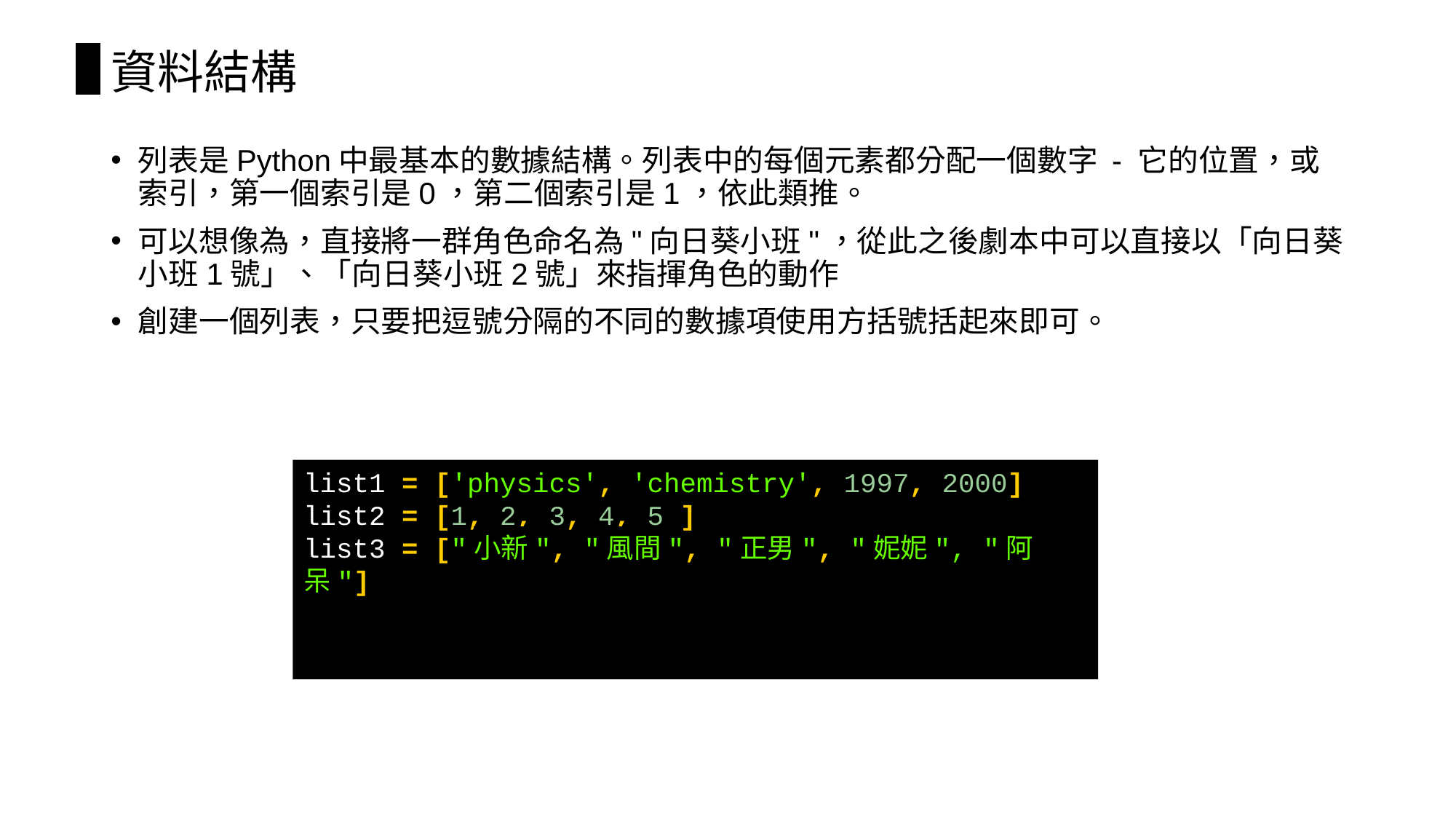

# 資料結構
列表是Python中最基本的數據結構。列表中的每個元素都分配一個數字 - 它的位置，或索引，第一個索引是0，第二個索引是1，依此類推。
可以想像為，直接將一群角色命名為"向日葵小班"，從此之後劇本中可以直接以「向日葵小班1號」、「向日葵小班2號」來指揮角色的動作
創建一個列表，只要把逗號分隔的不同的數據項使用方括號括起來即可。
list1 = ['physics', 'chemistry', 1997, 2000]
list2 = [1, 2, 3, 4, 5 ]
list3 = ["小新", "風間", "正男", "妮妮", "阿呆"]